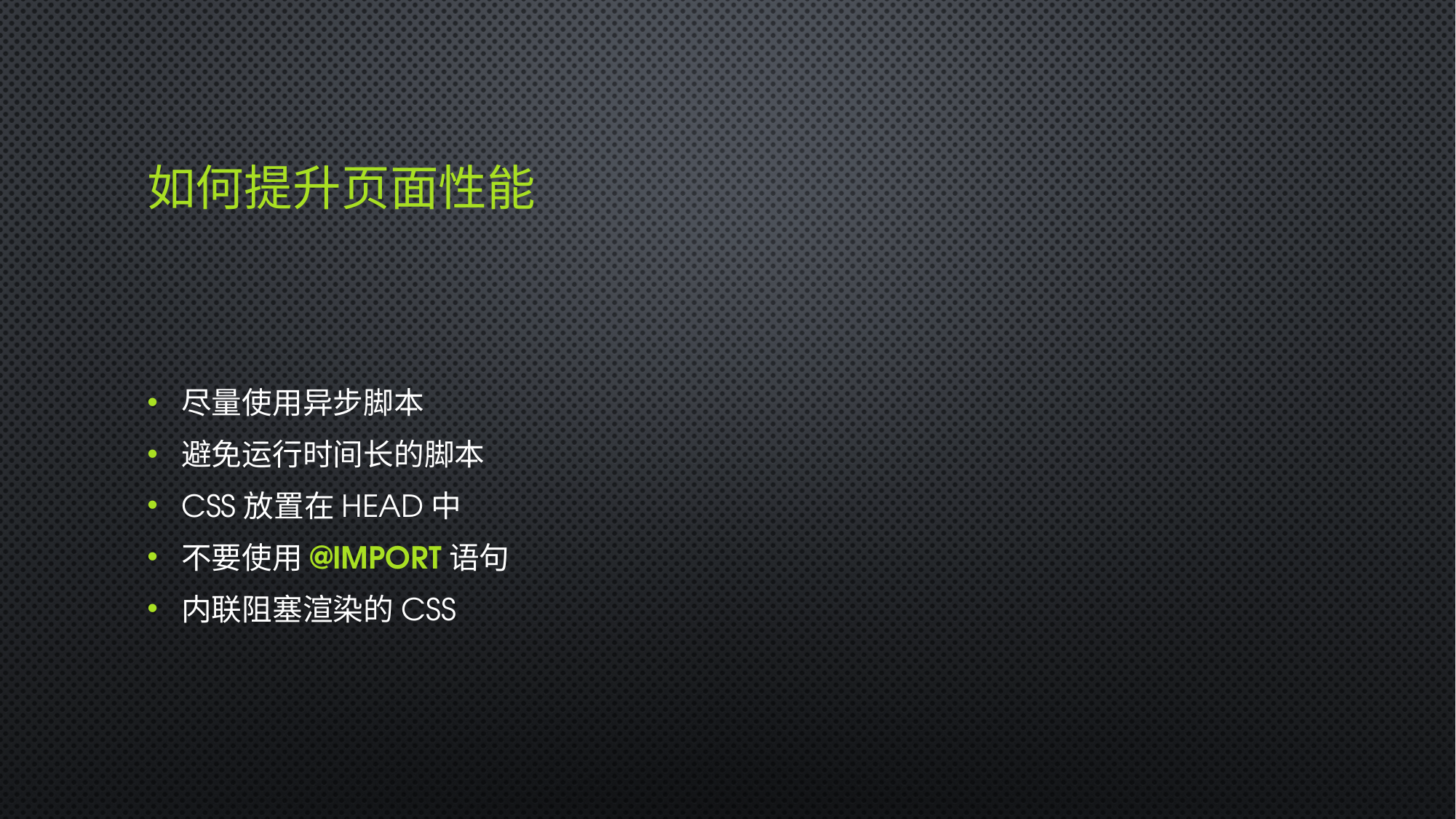

# 如何提升页面性能
尽量使用异步脚本
避免运行时间长的脚本
CSS放置在head中
不要使用@import语句
内联阻塞渲染的CSS